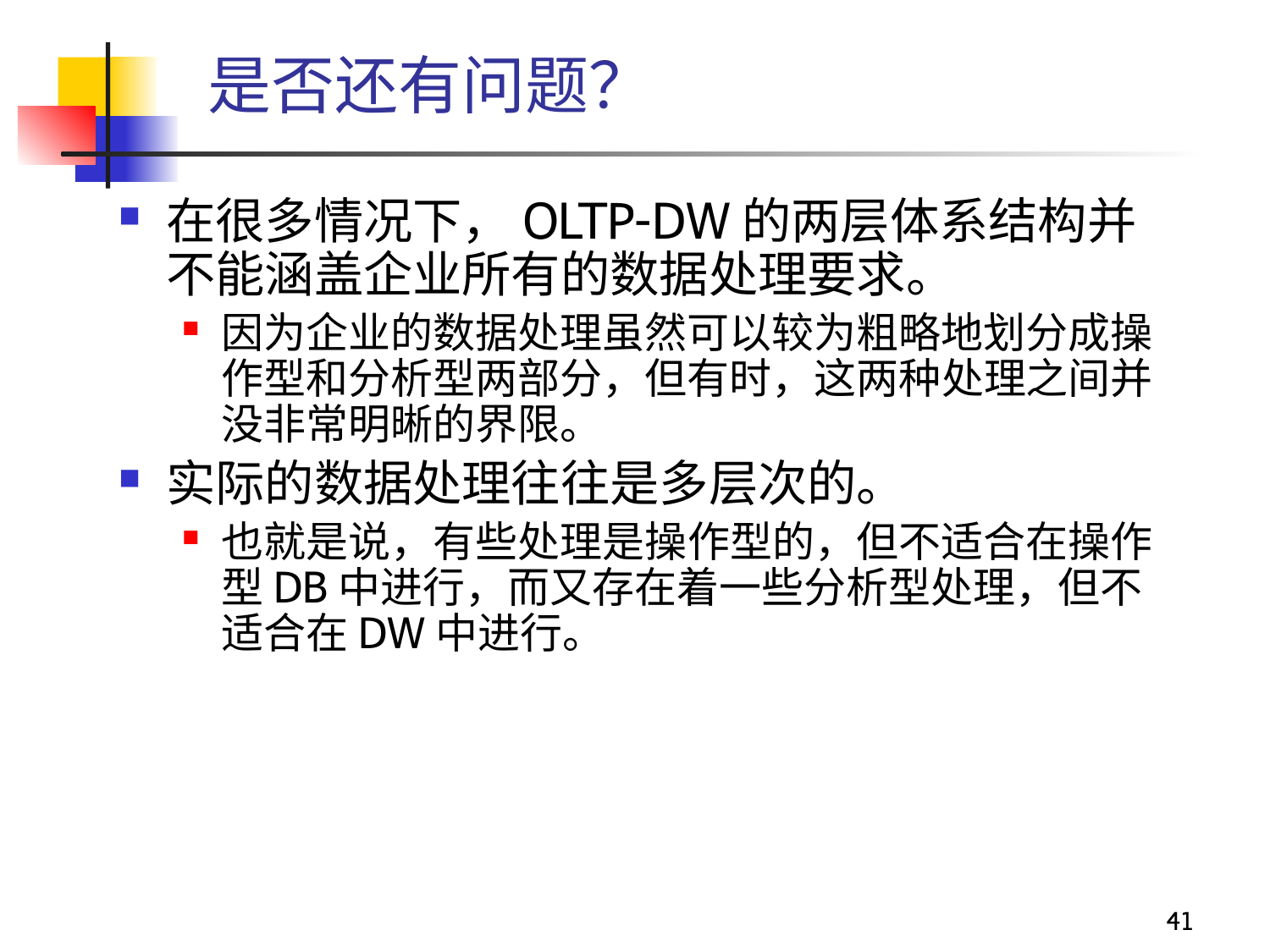

# 是否还有问题？
在很多情况下，OLTP-DW的两层体系结构并不能涵盖企业所有的数据处理要求。
因为企业的数据处理虽然可以较为粗略地划分成操作型和分析型两部分，但有时，这两种处理之间并没非常明晰的界限。
实际的数据处理往往是多层次的。
也就是说，有些处理是操作型的，但不适合在操作型DB中进行，而又存在着一些分析型处理，但不适合在DW中进行。
41